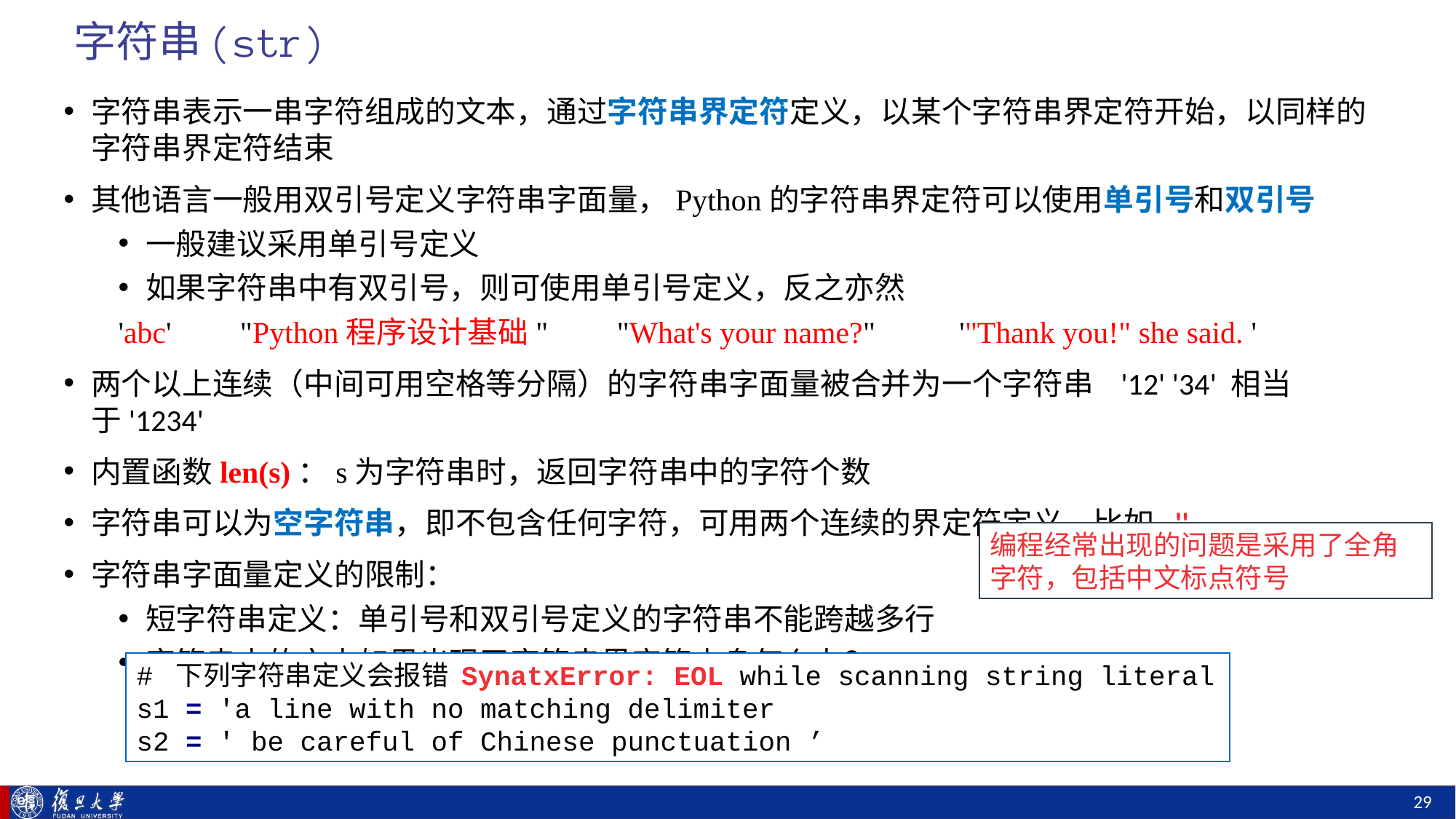

# 字符串(str)
字符串表示一串字符组成的文本，通过字符串界定符定义，以某个字符串界定符开始，以同样的字符串界定符结束
其他语言一般用双引号定义字符串字面量，Python的字符串界定符可以使用单引号和双引号
一般建议采用单引号定义
如果字符串中有双引号，则可使用单引号定义，反之亦然
'abc'         "Python程序设计基础"         "What's your name?"           '"Thank you!" she said. '
两个以上连续（中间可用空格等分隔）的字符串字面量被合并为一个字符串   '12' '34' 相当于'1234'
内置函数len(s)：s为字符串时，返回字符串中的字符个数
字符串可以为空字符串，即不包含任何字符，可用两个连续的界定符定义，比如  ''
字符串字面量定义的限制：
短字符串定义：单引号和双引号定义的字符串不能跨越多行
字符串中的文本如果出现了字符串界定符本身怎么办？

编程经常出现的问题是采用了全角字符，包括中文标点符号
# 下列字符串定义会报错 SynatxError: EOL while scanning string literal
s1 = 'a line with no matching delimiter
s2 = ' be careful of Chinese punctuation ’